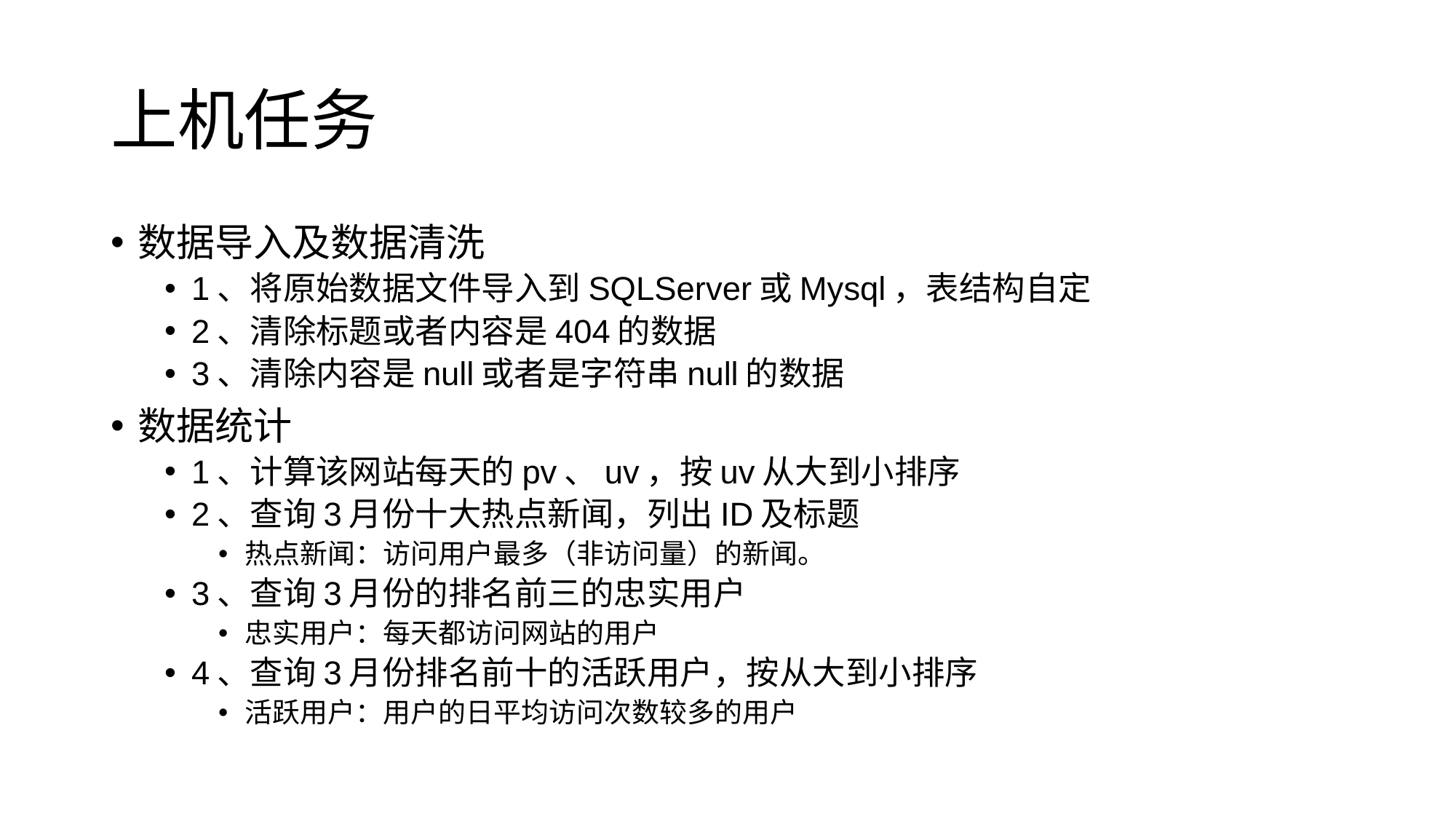

# 上机任务
数据导入及数据清洗
1、将原始数据文件导入到SQLServer或Mysql，表结构自定
2、清除标题或者内容是404的数据
3、清除内容是null或者是字符串null的数据
数据统计
1、计算该网站每天的pv、uv，按uv从大到小排序
2、查询3月份十大热点新闻，列出ID及标题
热点新闻：访问用户最多（非访问量）的新闻。
3、查询3月份的排名前三的忠实用户
忠实用户：每天都访问网站的用户
4、查询3月份排名前十的活跃用户，按从大到小排序
活跃用户：用户的日平均访问次数较多的用户